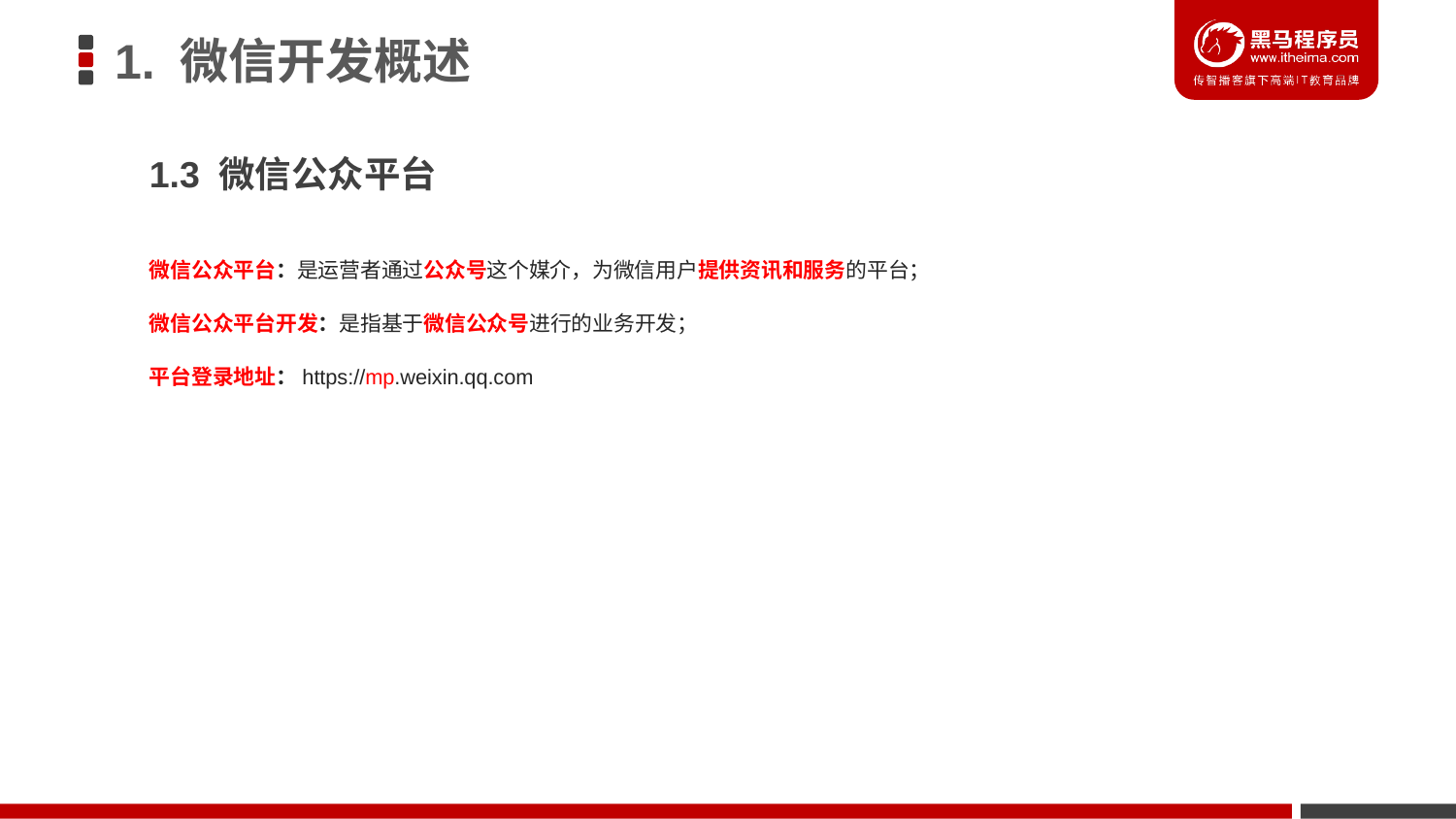

# 1. 微信开发概述
1.3 微信公众平台
微信公众平台：是运营者通过公众号这个媒介，为微信用户提供资讯和服务的平台；
微信公众平台开发：是指基于微信公众号进行的业务开发；
平台登录地址：https://mp.weixin.qq.com